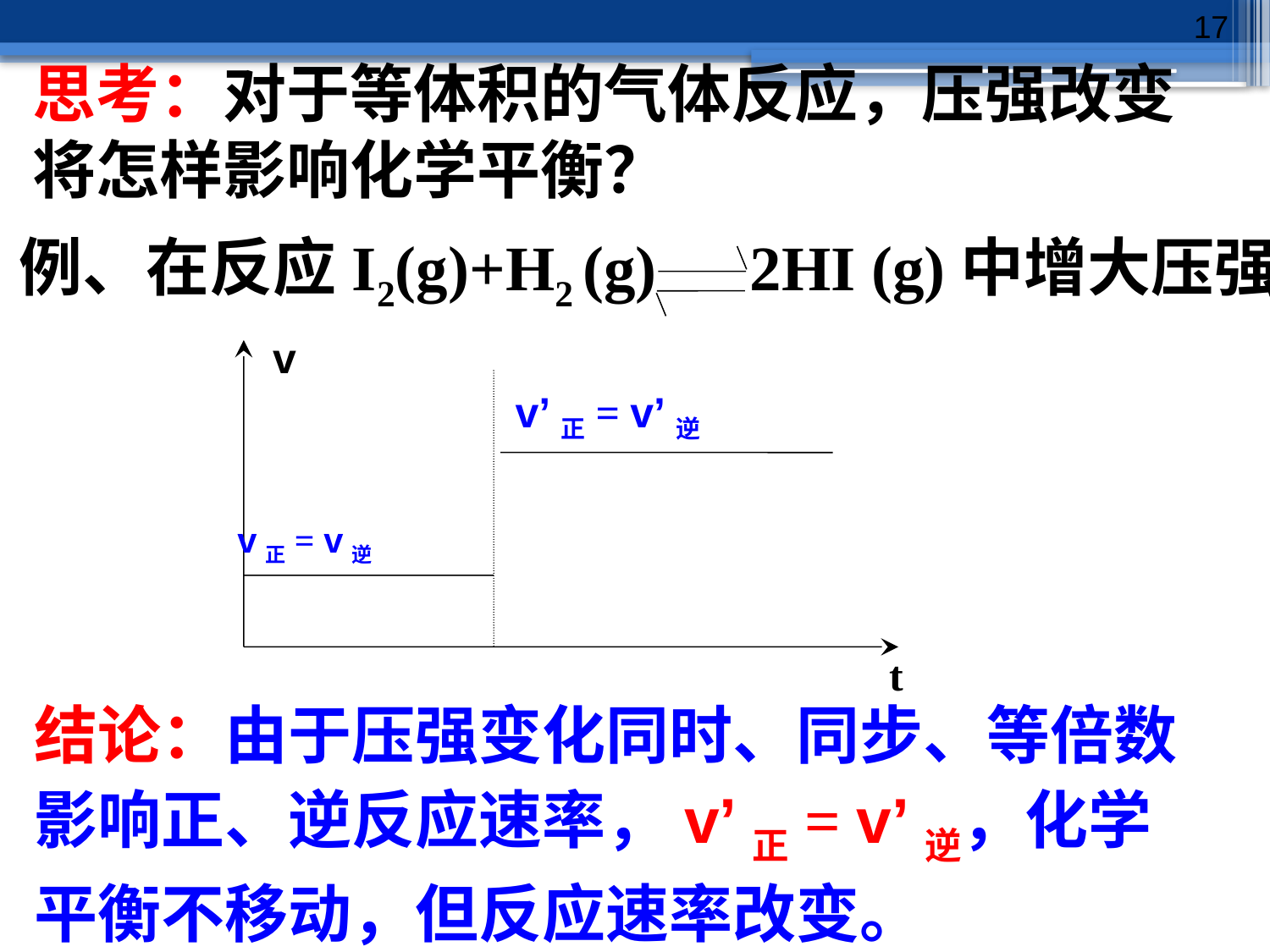

17
思考：对于等体积的气体反应，压强改变
将怎样影响化学平衡？
例、在反应I2(g)+H2 (g)          2HI (g)中增大压强

v

t

v’正= v’逆
v正= v逆
结论：由于压强变化同时、同步、等倍数影响正、逆反应速率，v’正= v’逆，化学平衡不移动，但反应速率改变。